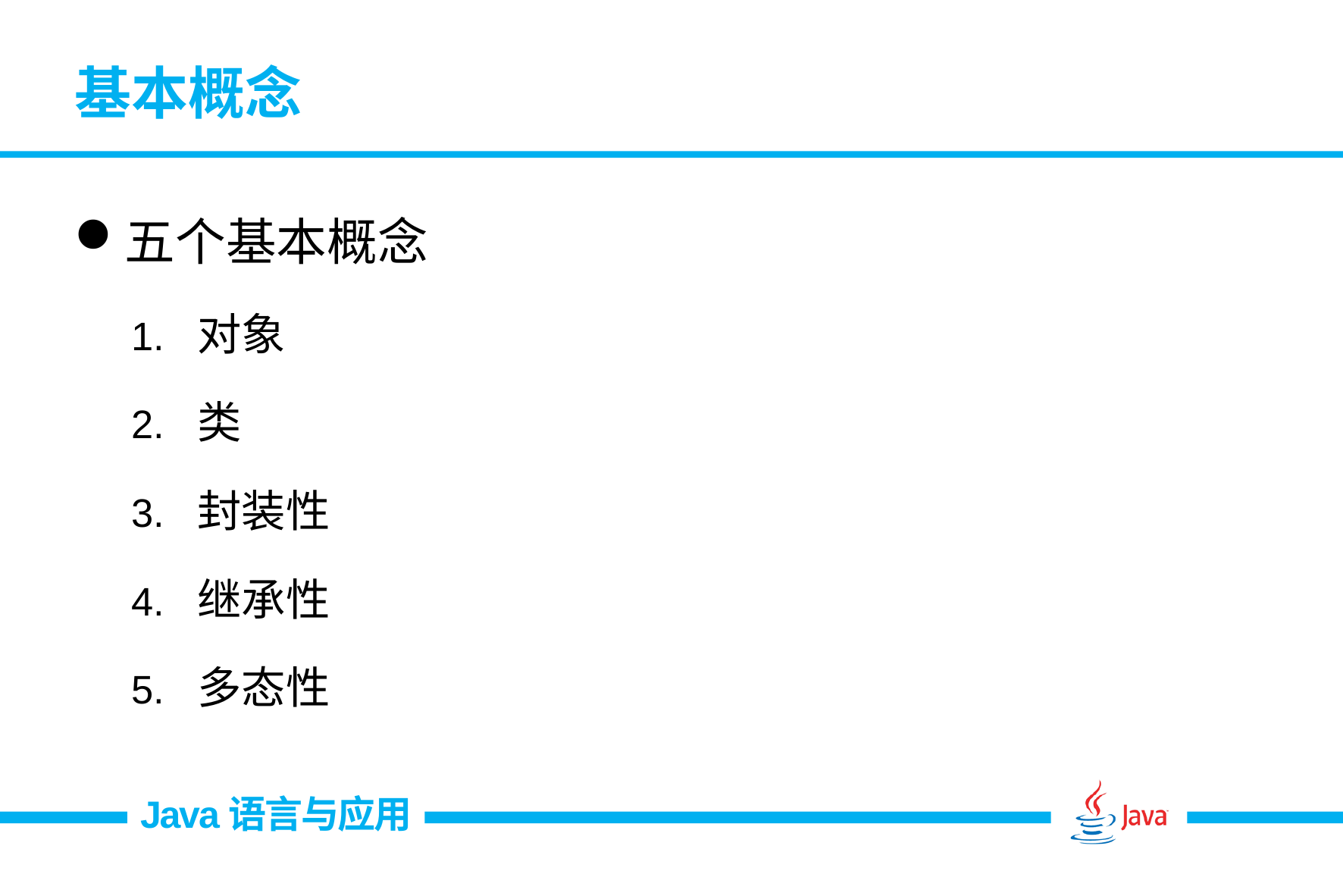

6
# 基本概念
五个基本概念
对象
类
封装性
继承性
多态性